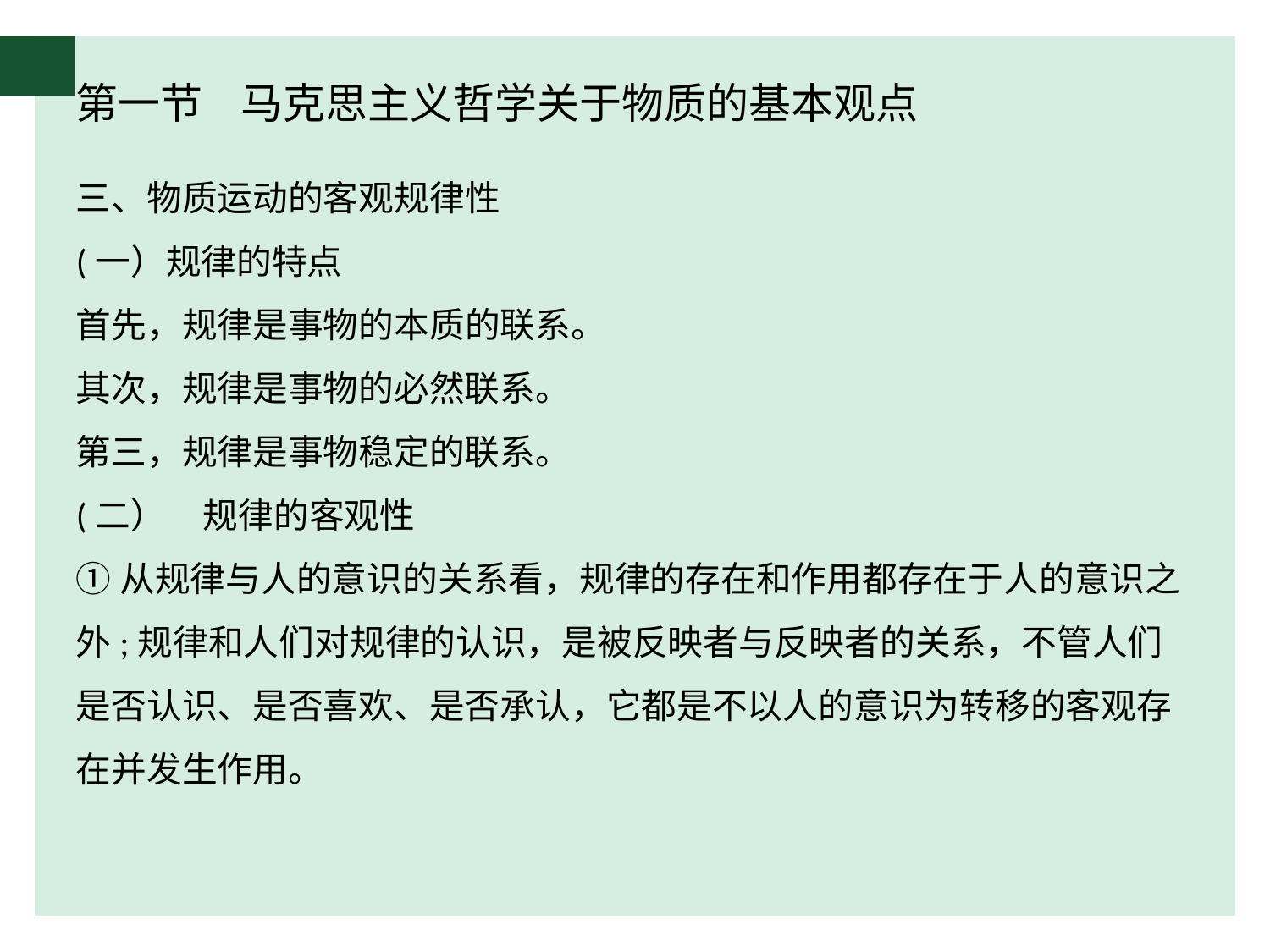

# 第一节    马克思主义哲学关于物质的基本观点
三、物质运动的客观规律性
(一）规律的特点
首先，规律是事物的本质的联系。
其次，规律是事物的必然联系。
第三，规律是事物稳定的联系。
(二）	规律的客观性
①从规律与人的意识的关系看，规律的存在和作用都存在于人的意识之外;规律和人们对规律的认识，是被反映者与反映者的关系，不管人们是否认识、是否喜欢、是否承认，它都是不以人的意识为转移的客观存在并发生作用。